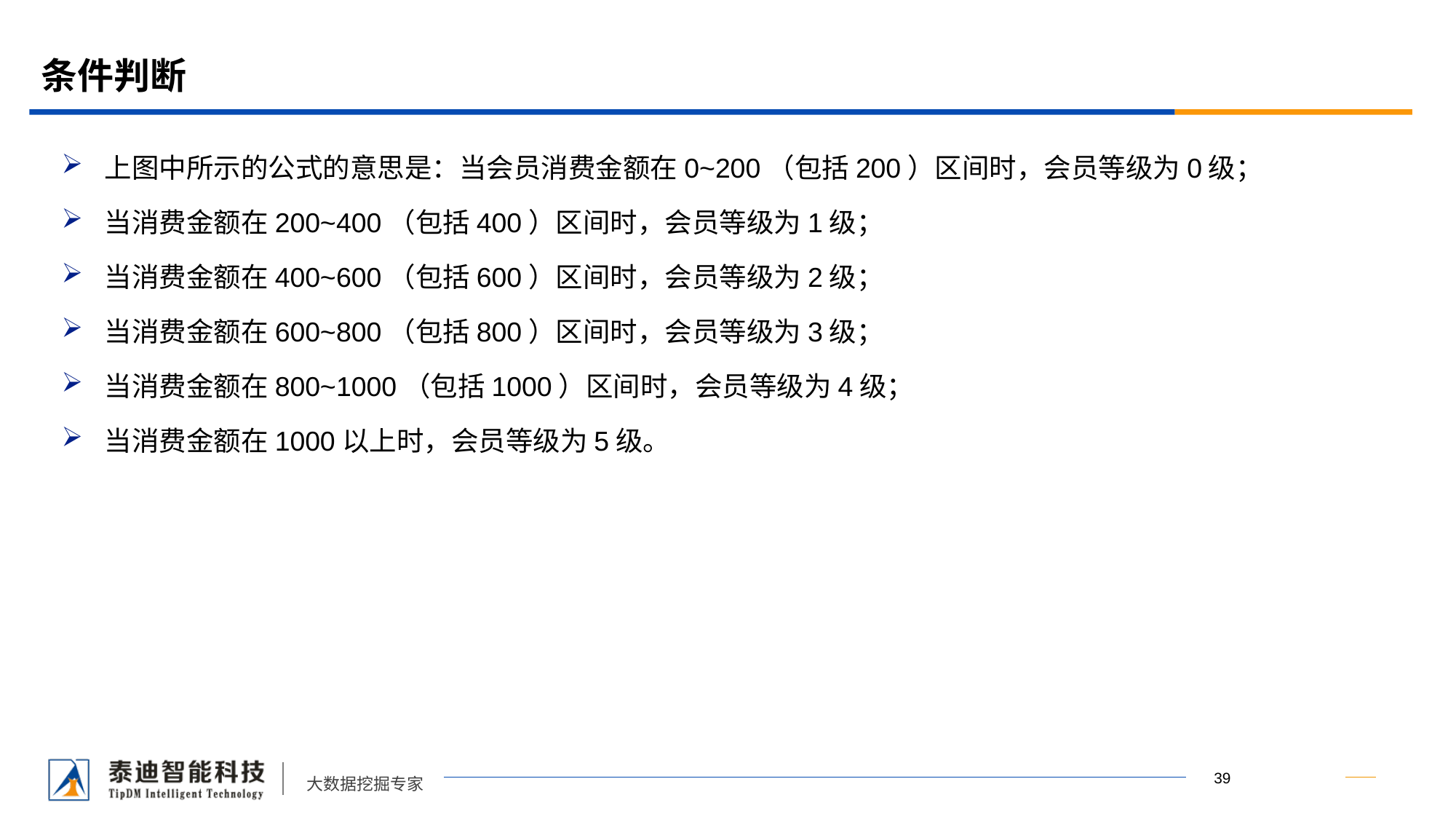

# 条件判断
上图中所示的公式的意思是：当会员消费金额在0~200（包括200）区间时，会员等级为0级；
当消费金额在200~400（包括400）区间时，会员等级为1级；
当消费金额在400~600（包括600）区间时，会员等级为2级；
当消费金额在600~800（包括800）区间时，会员等级为3级；
当消费金额在800~1000（包括1000）区间时，会员等级为4级；
当消费金额在1000以上时，会员等级为5级。